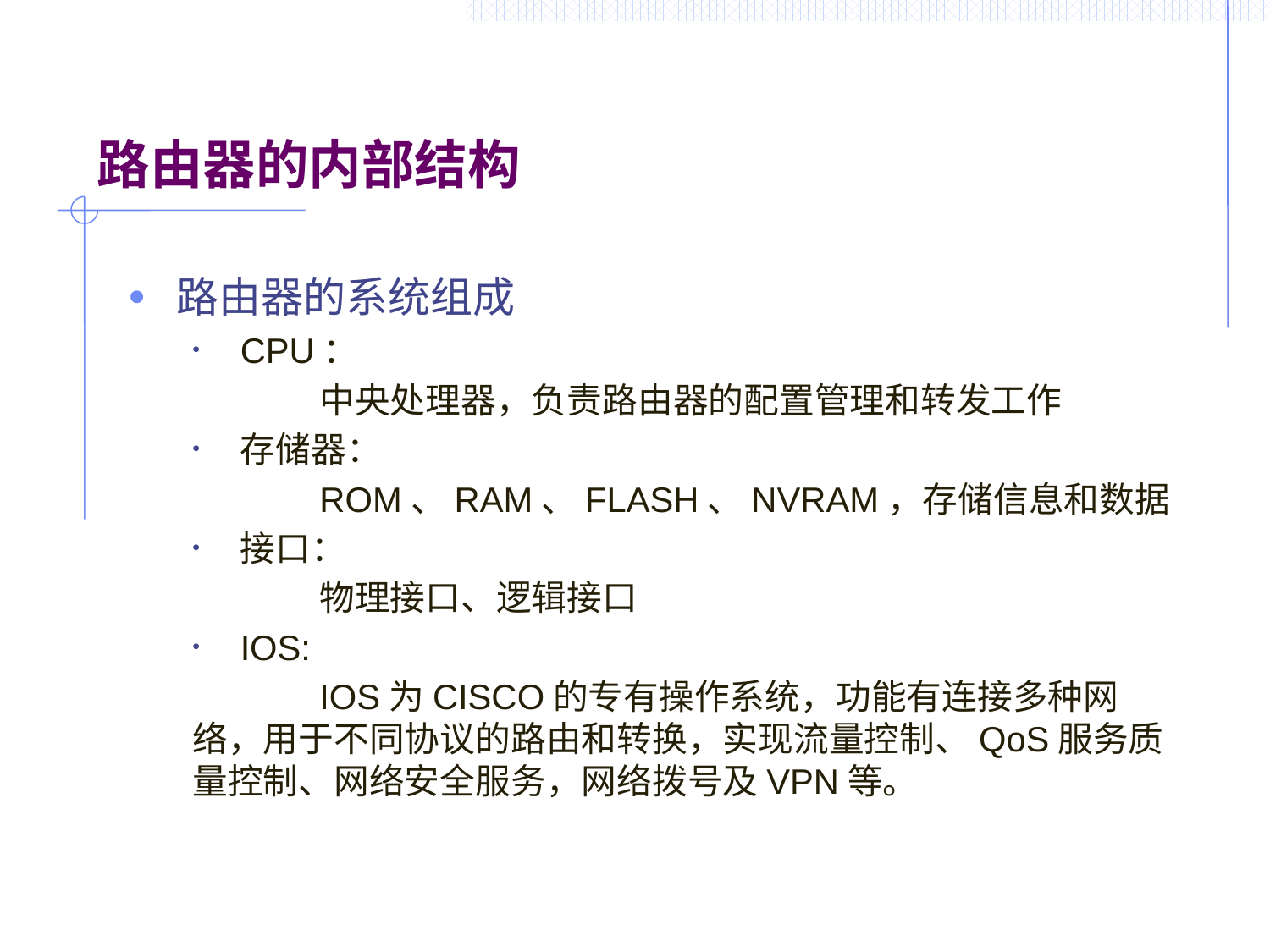

# 路由器的内部结构
路由器的系统组成
CPU：
	中央处理器，负责路由器的配置管理和转发工作
存储器：
	ROM、RAM、FLASH、NVRAM，存储信息和数据
接口：
	物理接口、逻辑接口
IOS:
	IOS为CISCO的专有操作系统，功能有连接多种网络，用于不同协议的路由和转换，实现流量控制、QoS服务质量控制、网络安全服务，网络拨号及VPN等。